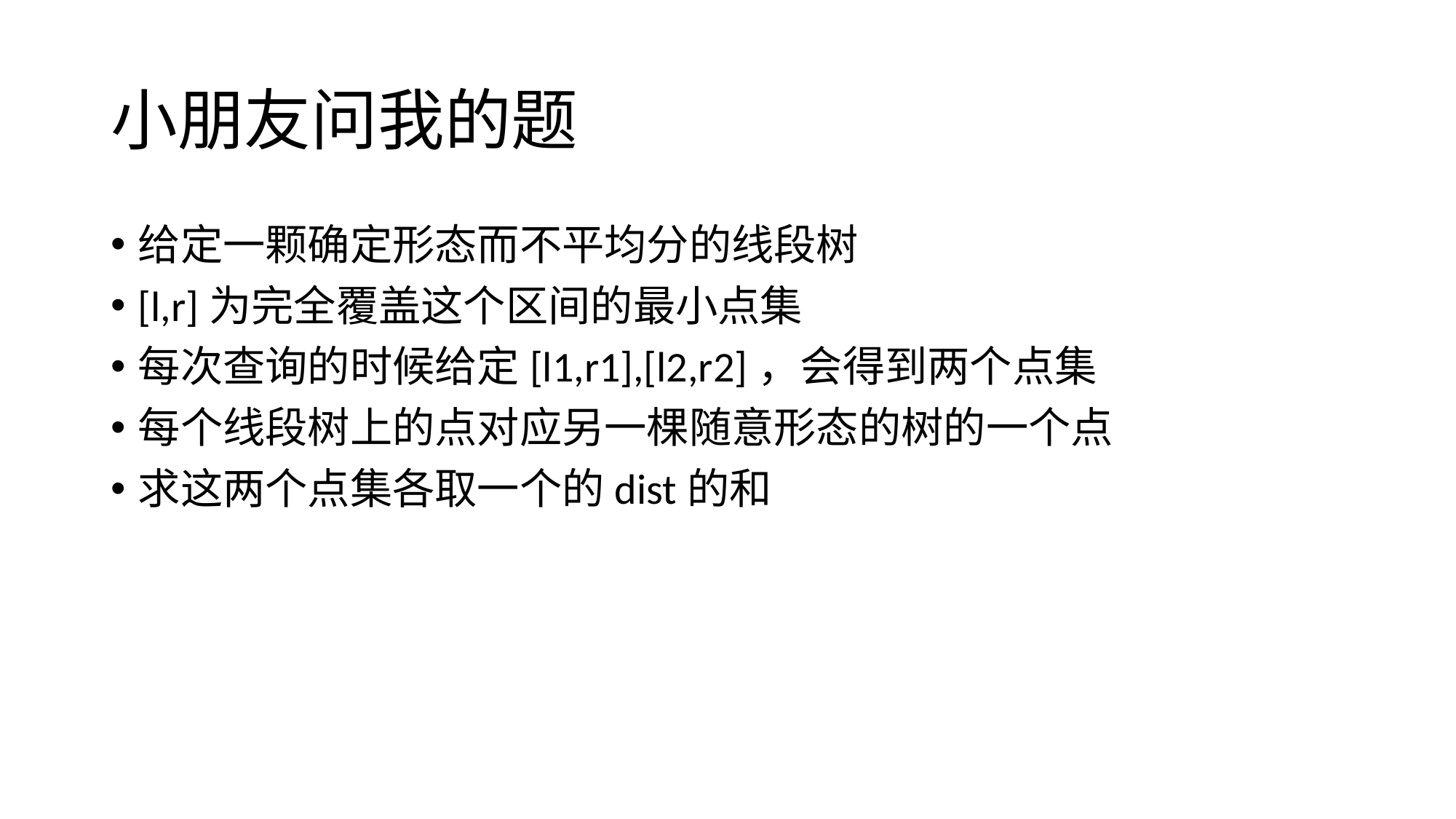

# 小朋友问我的题
给定一颗确定形态而不平均分的线段树
[l,r]为完全覆盖这个区间的最小点集
每次查询的时候给定[l1,r1],[l2,r2]，会得到两个点集
每个线段树上的点对应另一棵随意形态的树的一个点
求这两个点集各取一个的dist的和